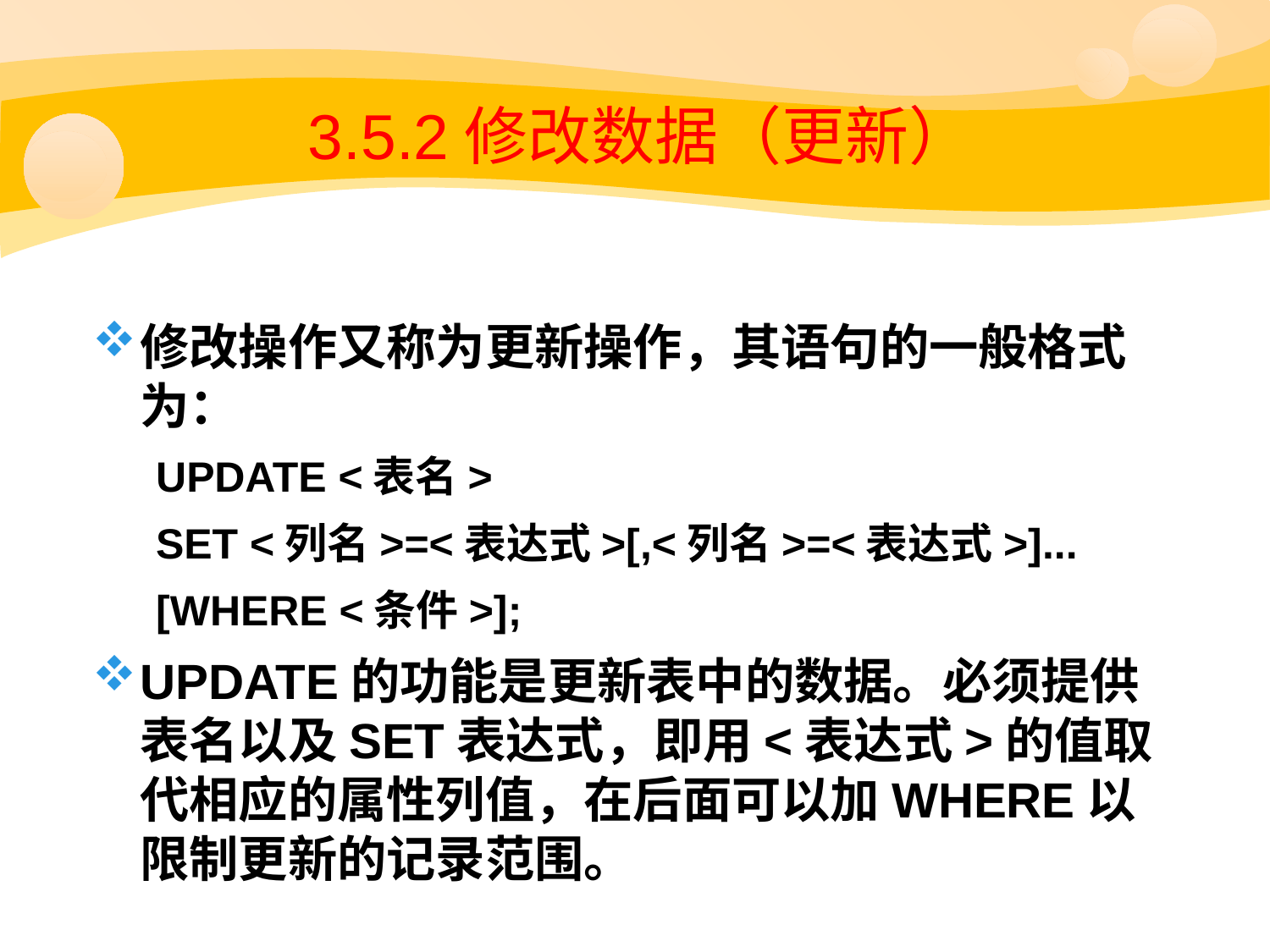

# 3.5.2修改数据（更新）
修改操作又称为更新操作，其语句的一般格式为：
UPDATE <表名>
SET <列名>=<表达式>[,<列名>=<表达式>]...
[WHERE <条件>];
UPDATE的功能是更新表中的数据。必须提供表名以及SET表达式，即用<表达式>的值取代相应的属性列值，在后面可以加WHERE以限制更新的记录范围。